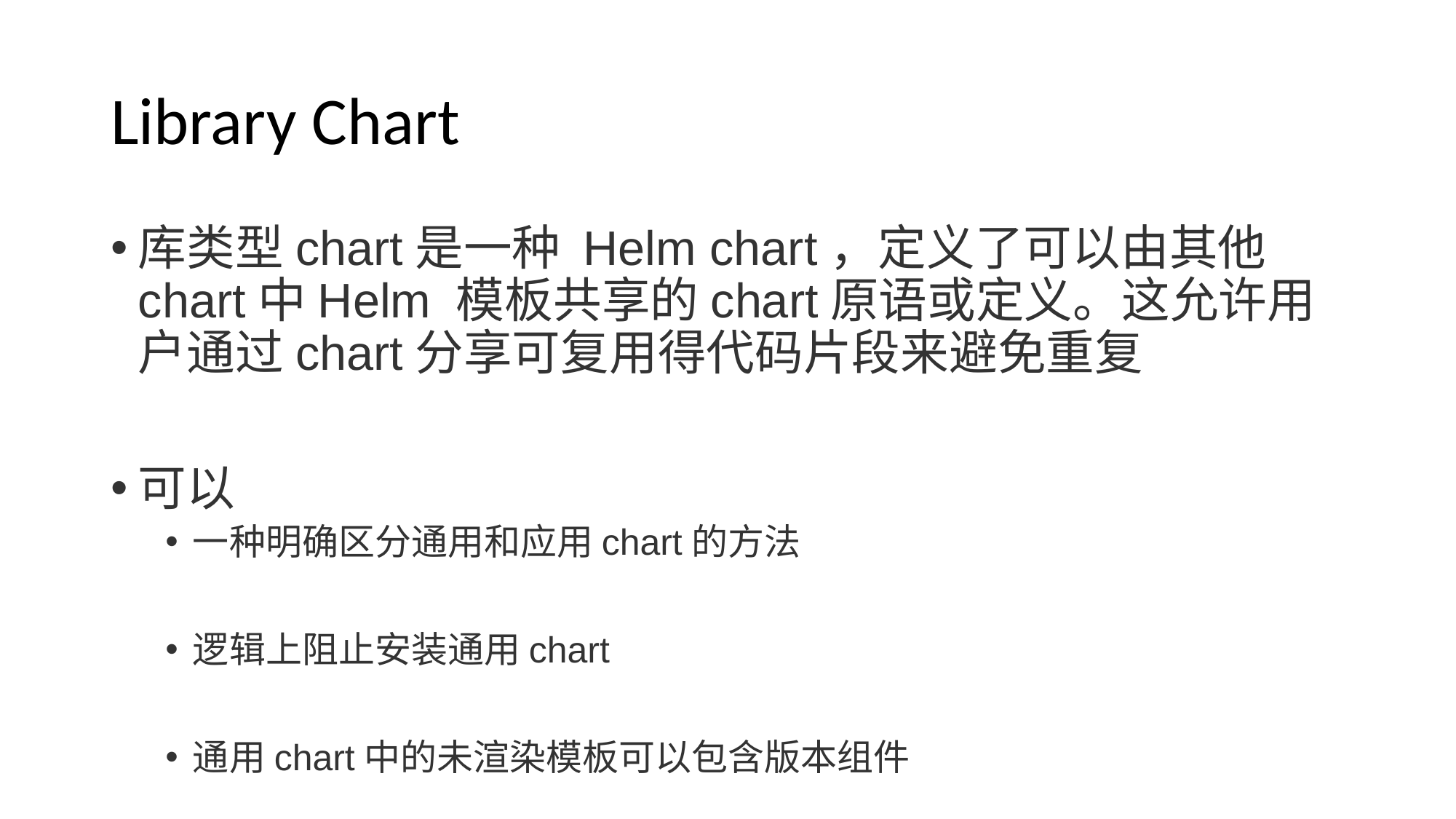

# Library Chart
库类型chart是一种 Helm chart，定义了可以由其他chart中Helm 模板共享的chart原语或定义。这允许用户通过chart分享可复用得代码片段来避免重复

可以
一种明确区分通用和应用chart的方法

逻辑上阻止安装通用chart

通用chart中的未渲染模板可以包含版本组件